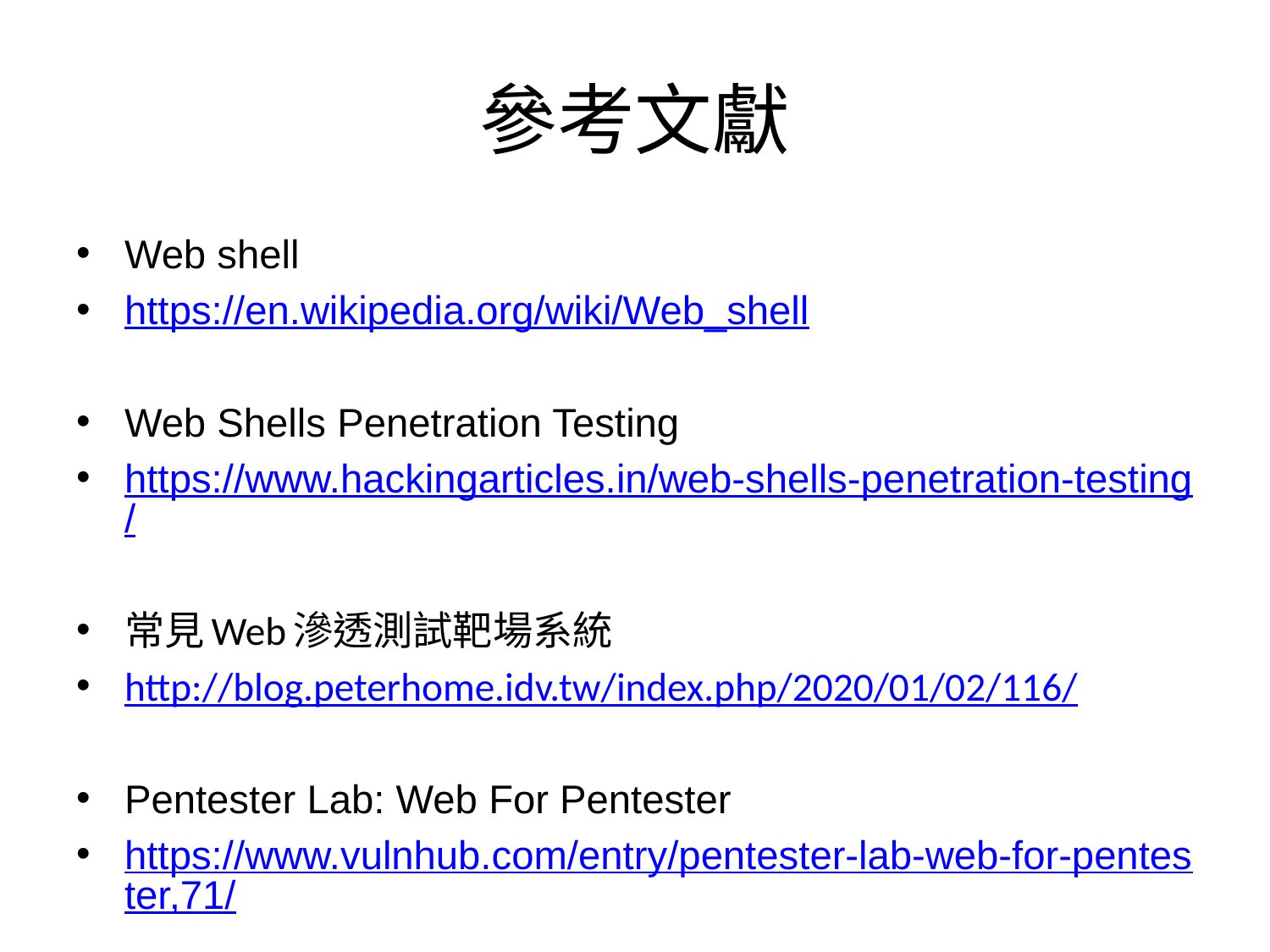

# 參考文獻
Web shell
https://en.wikipedia.org/wiki/Web_shell

Web Shells Penetration Testing
https://www.hackingarticles.in/web-shells-penetration-testing/

常見Web滲透測試靶場系統
http://blog.peterhome.idv.tw/index.php/2020/01/02/116/

Pentester Lab: Web For Pentester
https://www.vulnhub.com/entry/pentester-lab-web-for-pentester,71/